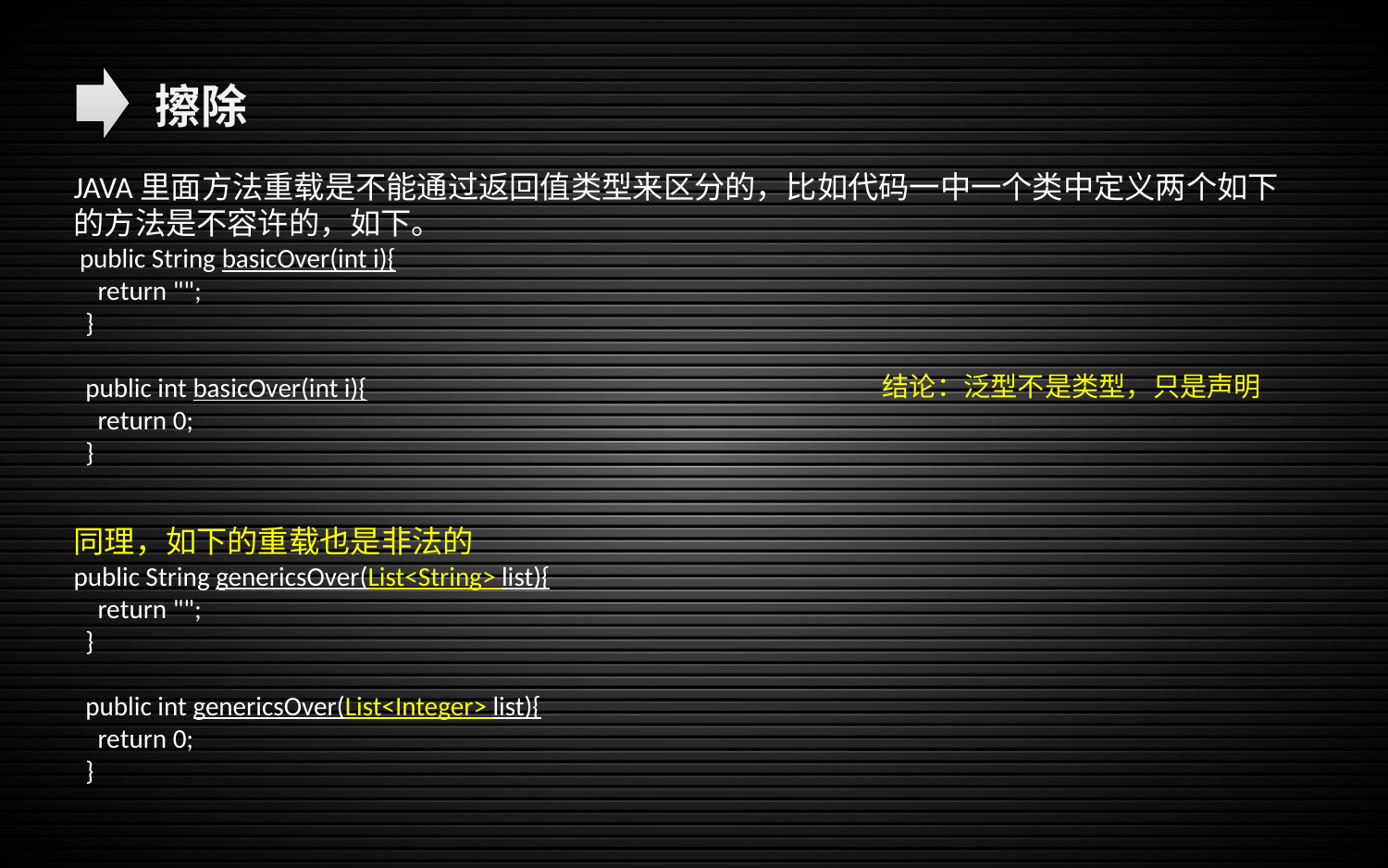

擦除
JAVA里面方法重载是不能通过返回值类型来区分的，比如代码一中一个类中定义两个如下的方法是不容许的，如下。
 public String basicOver(int i){
    return "";
  }

  public int basicOver(int i){
    return 0;
  }

结论：泛型不是类型，只是声明
同理，如下的重载也是非法的
public String genericsOver(List<String> list){
    return "";
  }

  public int genericsOver(List<Integer> list){
    return 0;
  }